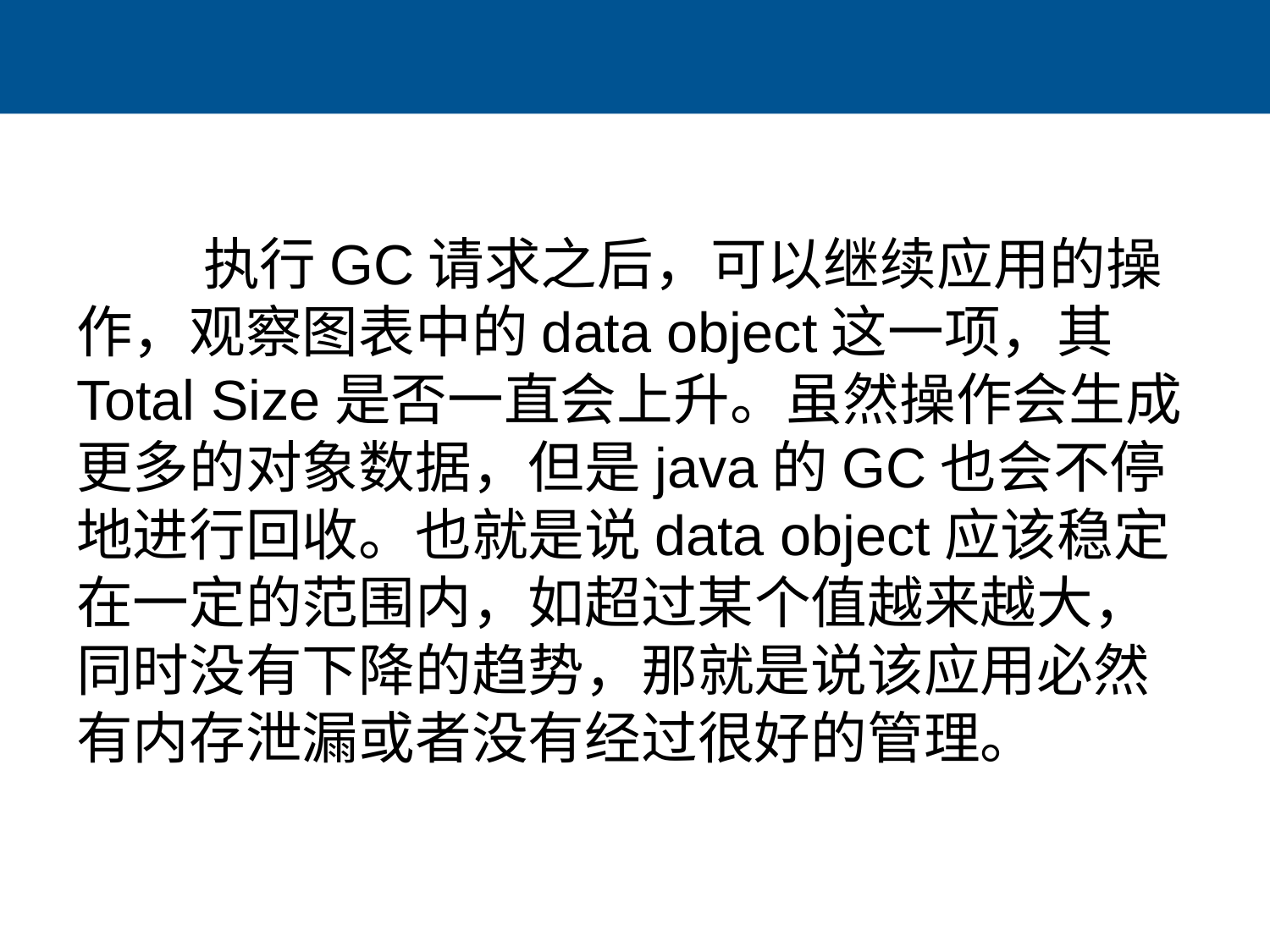

#
	执行GC请求之后，可以继续应用的操作，观察图表中的data object这一项，其Total Size是否一直会上升。虽然操作会生成更多的对象数据，但是java的GC也会不停地进行回收。也就是说data object应该稳定在一定的范围内，如超过某个值越来越大，同时没有下降的趋势，那就是说该应用必然有内存泄漏或者没有经过很好的管理。